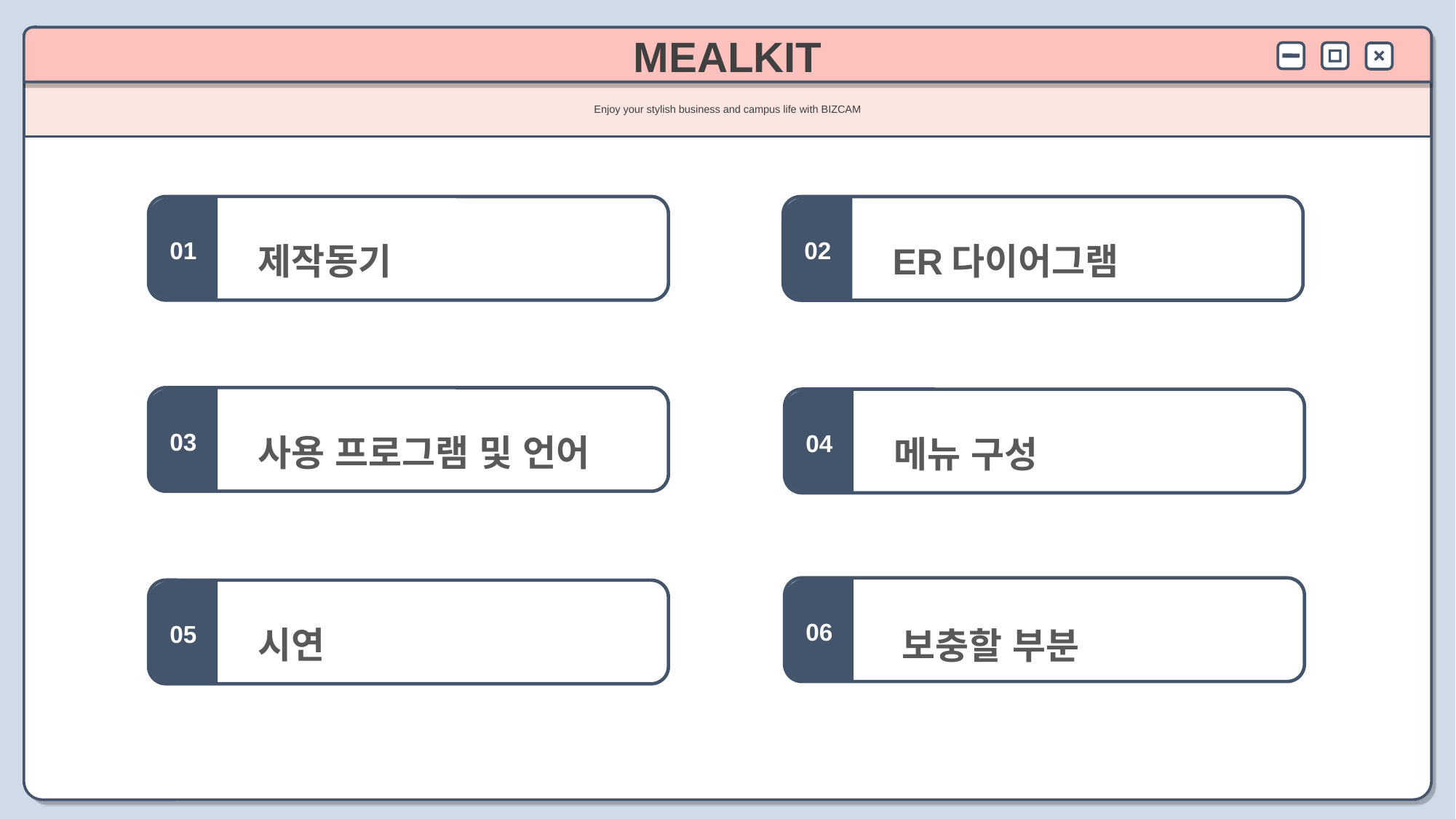

MEALKIT

Enjoy your stylish business and campus life with BIZCAM

제작동기

01

ER다이어그램

02

사용 프로그램 및 언어

03

메뉴 구성

04

06

시연

05
보충할 부분